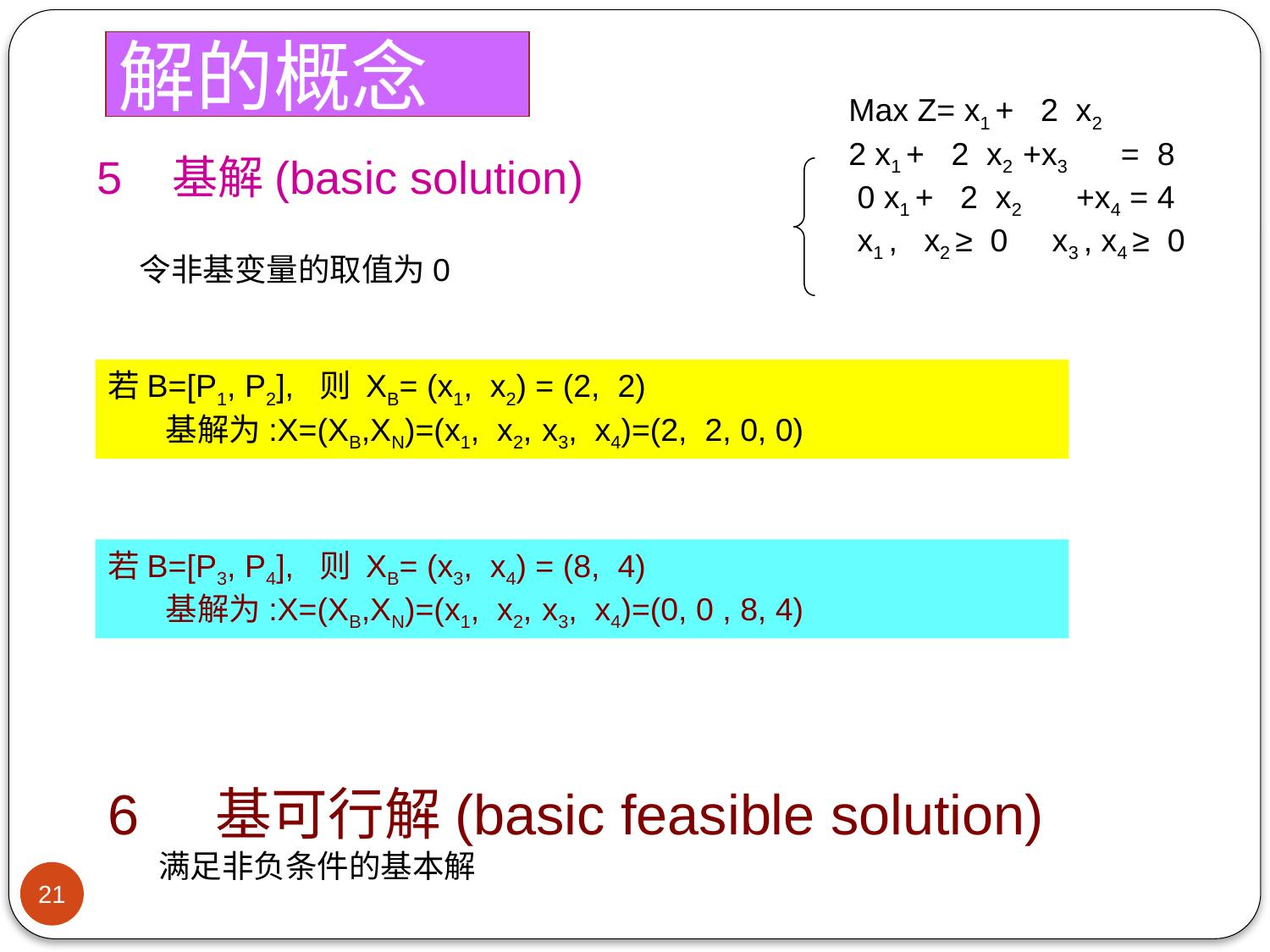

解的概念
Max Z= x1 +   2  x2
2 x1 +   2  x2  +x3      =  8
 0 x1 +   2  x2       +x4 = 4
 x1 ,   x2 ≥  0     x3 , x4 ≥  0

5   基解(basic solution)

令非基变量的取值为0
若B=[P1, P2],  则 XB= (x1,  x2) = (2,  2)
       基解为:X=(XB,XN)=(x1,  x2,  x3,  x4)=(2,  2, 0, 0)
若B=[P3, P4],  则 XB= (x3,  x4) = (8,  4)
       基解为:X=(XB,XN)=(x1,  x2,  x3,  x4)=(0, 0 , 8, 4)
6    基可行解(basic feasible solution)
      满足非负条件的基本解
21